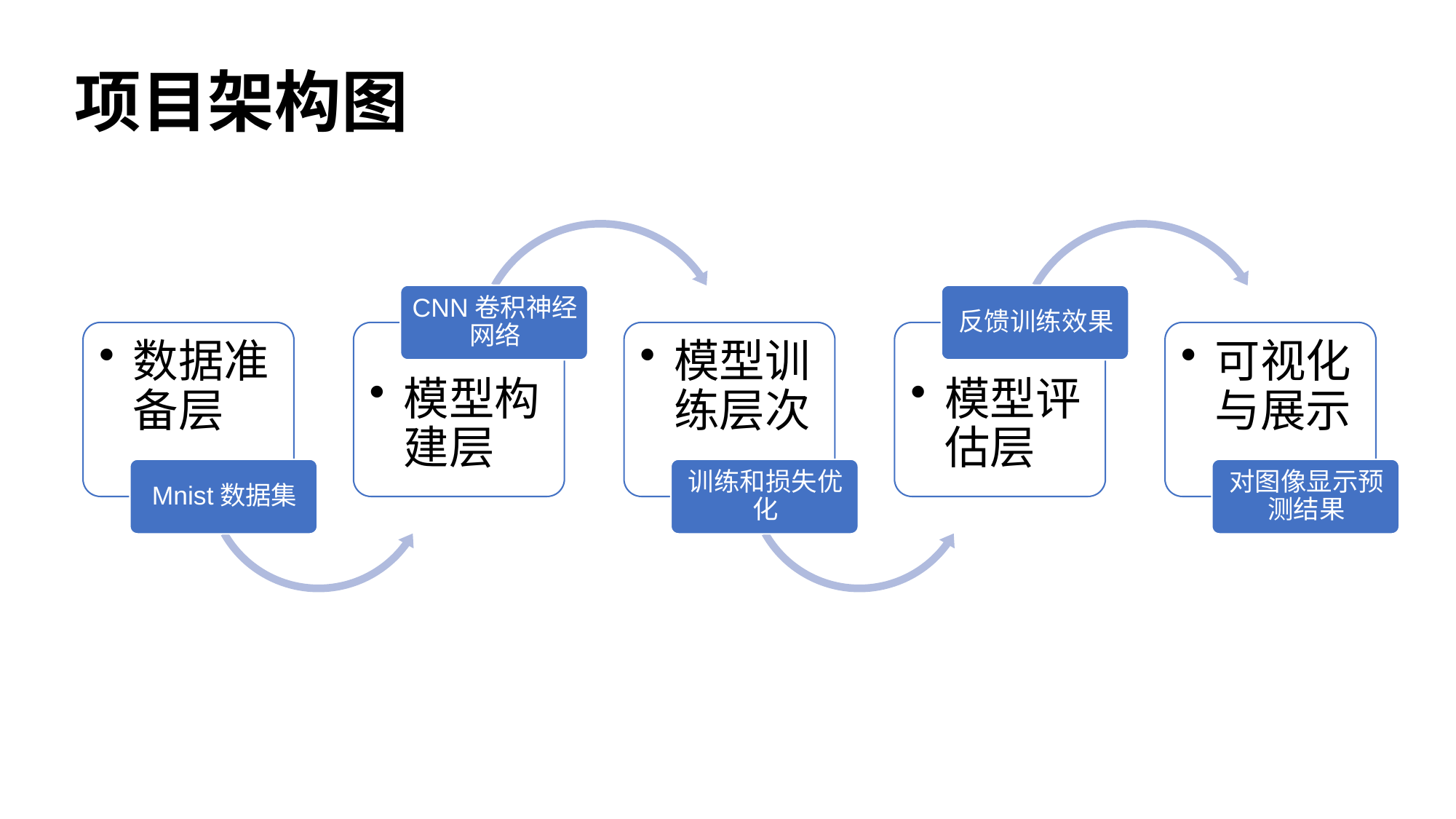

项目架构图
数据准备层
Mnist数据集
模型构建层
CNN卷积神经网络
模型训练层次
训练和损失优化
模型评估层
反馈训练效果
可视化与展示
对图像显示预测结果